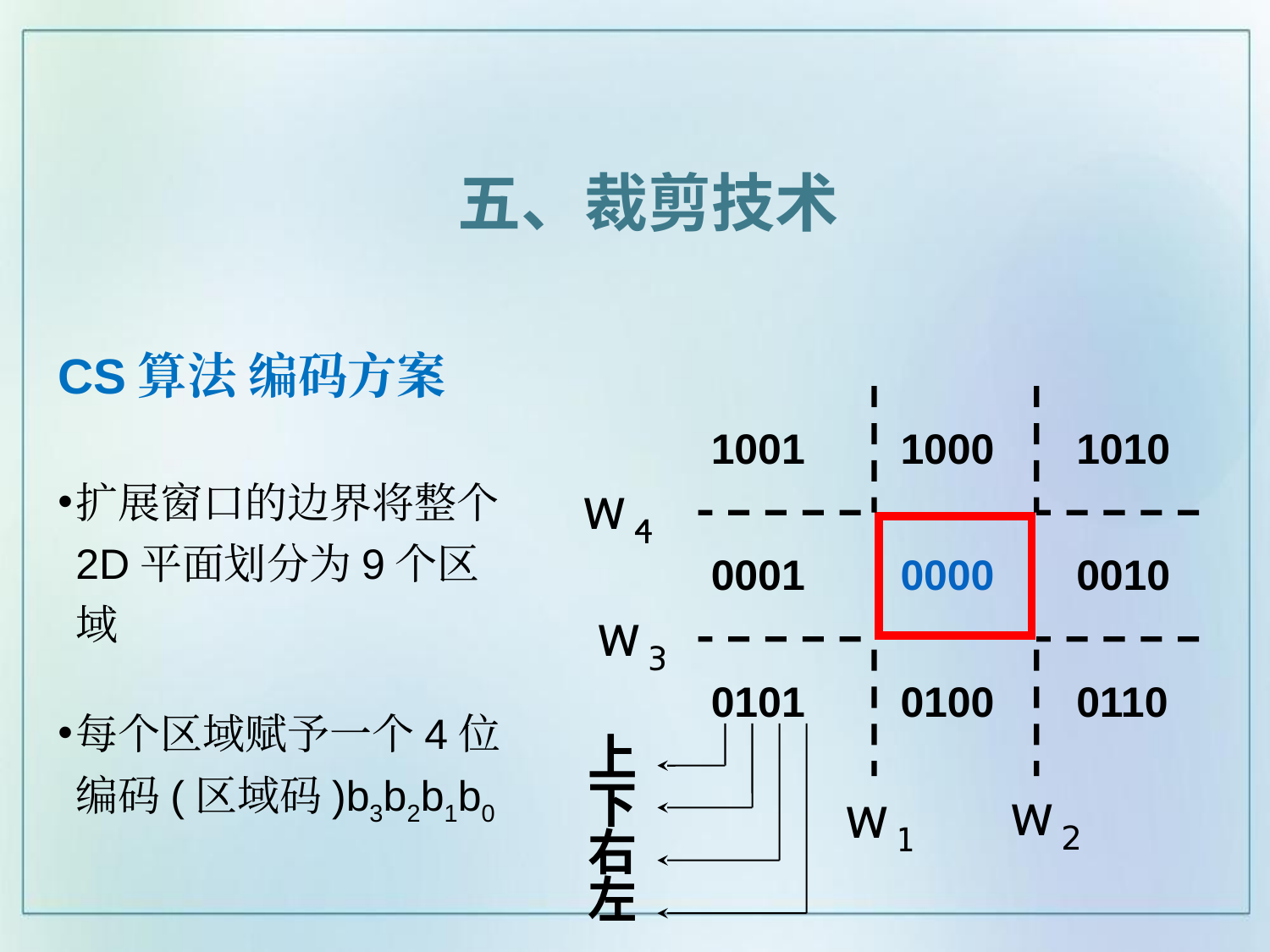

五、裁剪技术
# CS算法 编码方案

1001
1000
1010
w4

0001
0000
0010
w3

0101
0100
0110

上
下
右
左
w2
w1
扩展窗口的边界将整个2D平面划分为9个区域
每个区域赋予一个4位编码(区域码)b3b2b1b0